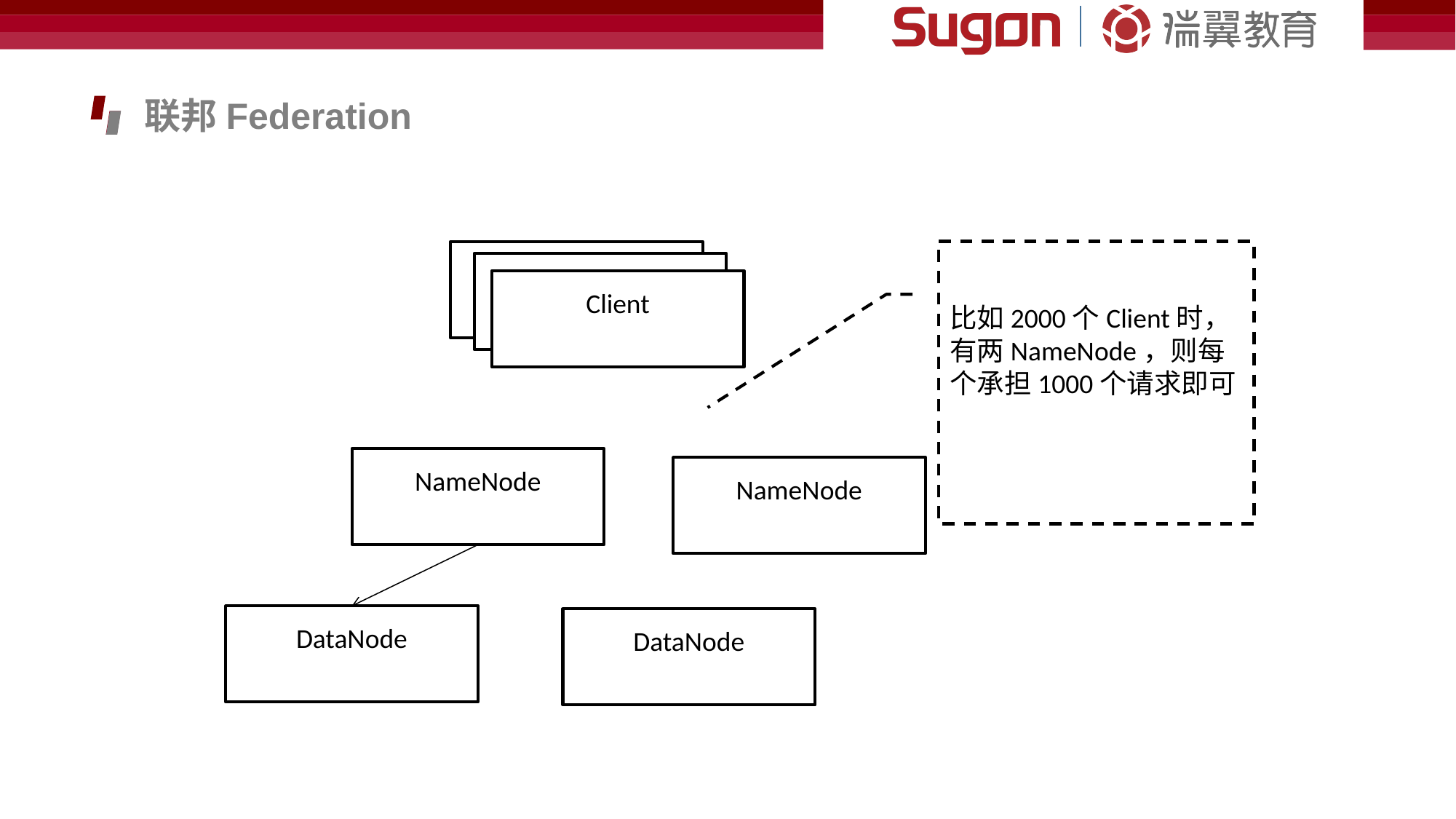

联邦Federation

比如2000个Client时，有两NameNode，则每个承担1000个请求即可

Client

Client

Client

NameNode

NameNode

DataNode

DataNode